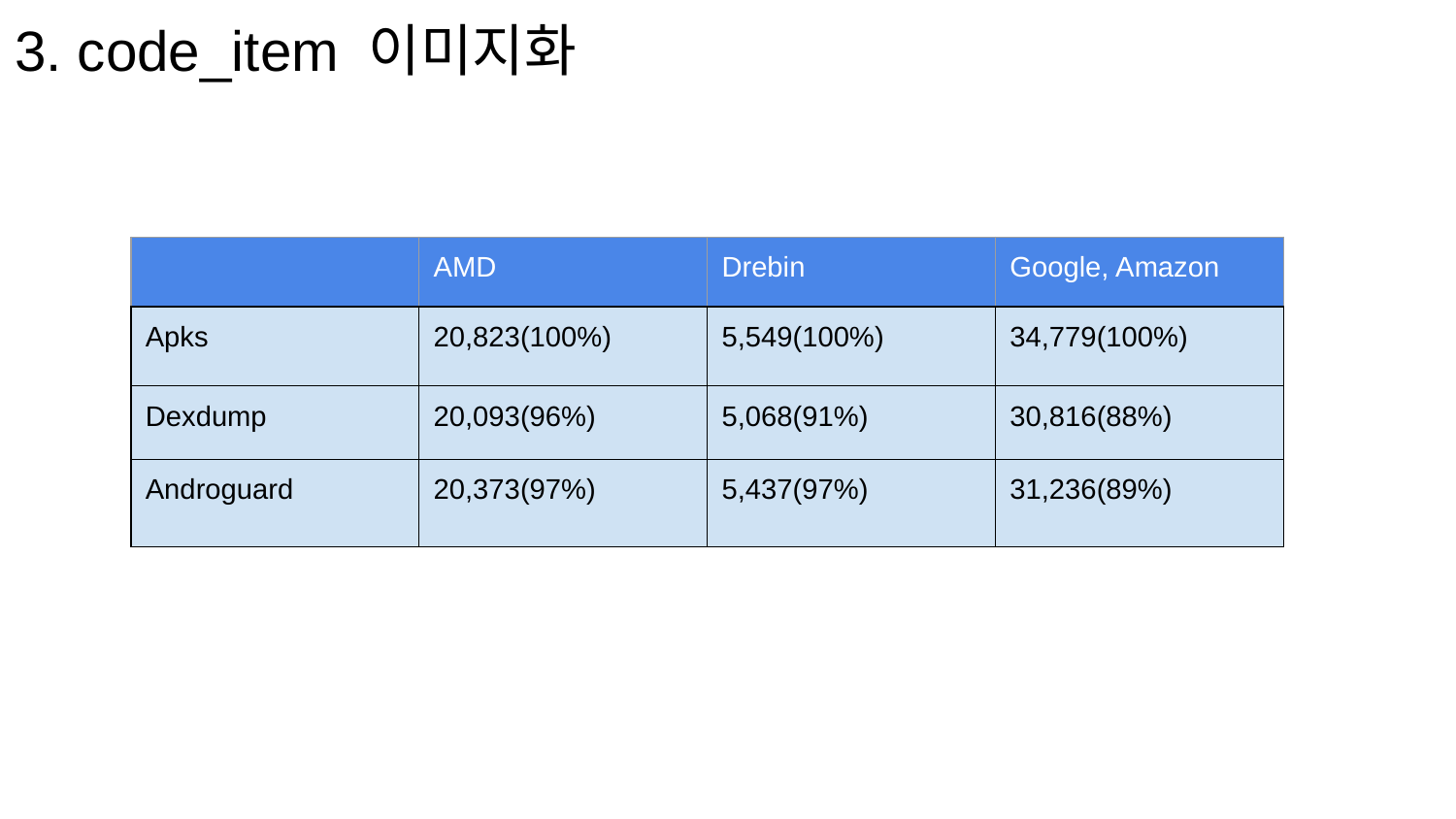

3. code_item 이미지화

|  | AMD | Drebin | Google, Amazon |
| --- | --- | --- | --- |
| Apks | 20,823(100%) | 5,549(100%) | 34,779(100%) |
| Dexdump | 20,093(96%) | 5,068(91%) | 30,816(88%) |
| Androguard | 20,373(97%) | 5,437(97%) | 31,236(89%) |